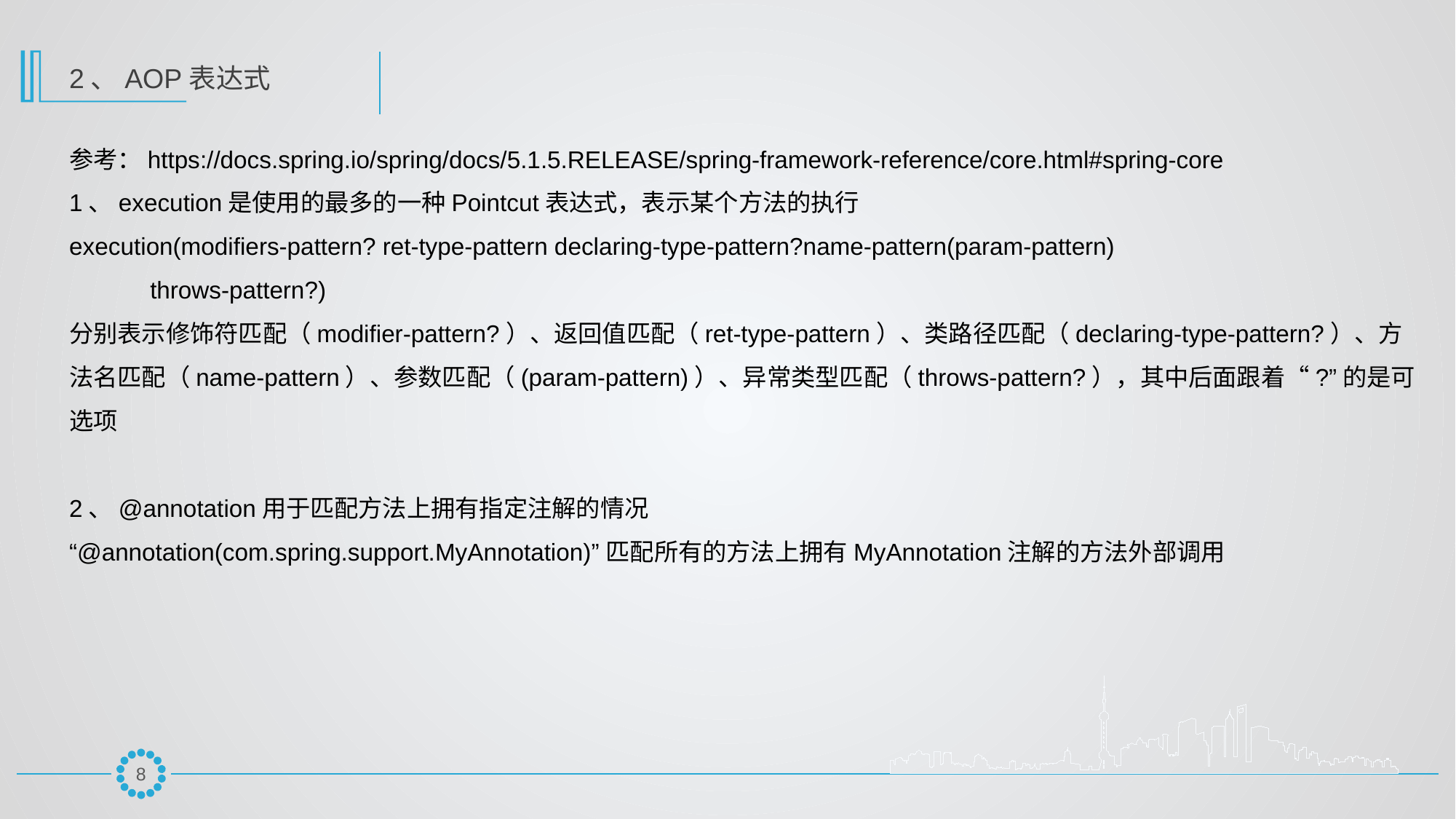

2、AOP表达式
参考：https://docs.spring.io/spring/docs/5.1.5.RELEASE/spring-framework-reference/core.html#spring-core
1、execution是使用的最多的一种Pointcut表达式，表示某个方法的执行
execution(modifiers-pattern? ret-type-pattern declaring-type-pattern?name-pattern(param-pattern)
            throws-pattern?)
分别表示修饰符匹配（modifier-pattern?）、返回值匹配（ret-type-pattern）、类路径匹配（declaring-type-pattern?）、方法名匹配（name-pattern）、参数匹配（(param-pattern)）、异常类型匹配（throws-pattern?），其中后面跟着“?”的是可选项

2、@annotation用于匹配方法上拥有指定注解的情况
“@annotation(com.spring.support.MyAnnotation)”匹配所有的方法上拥有MyAnnotation注解的方法外部调用

8